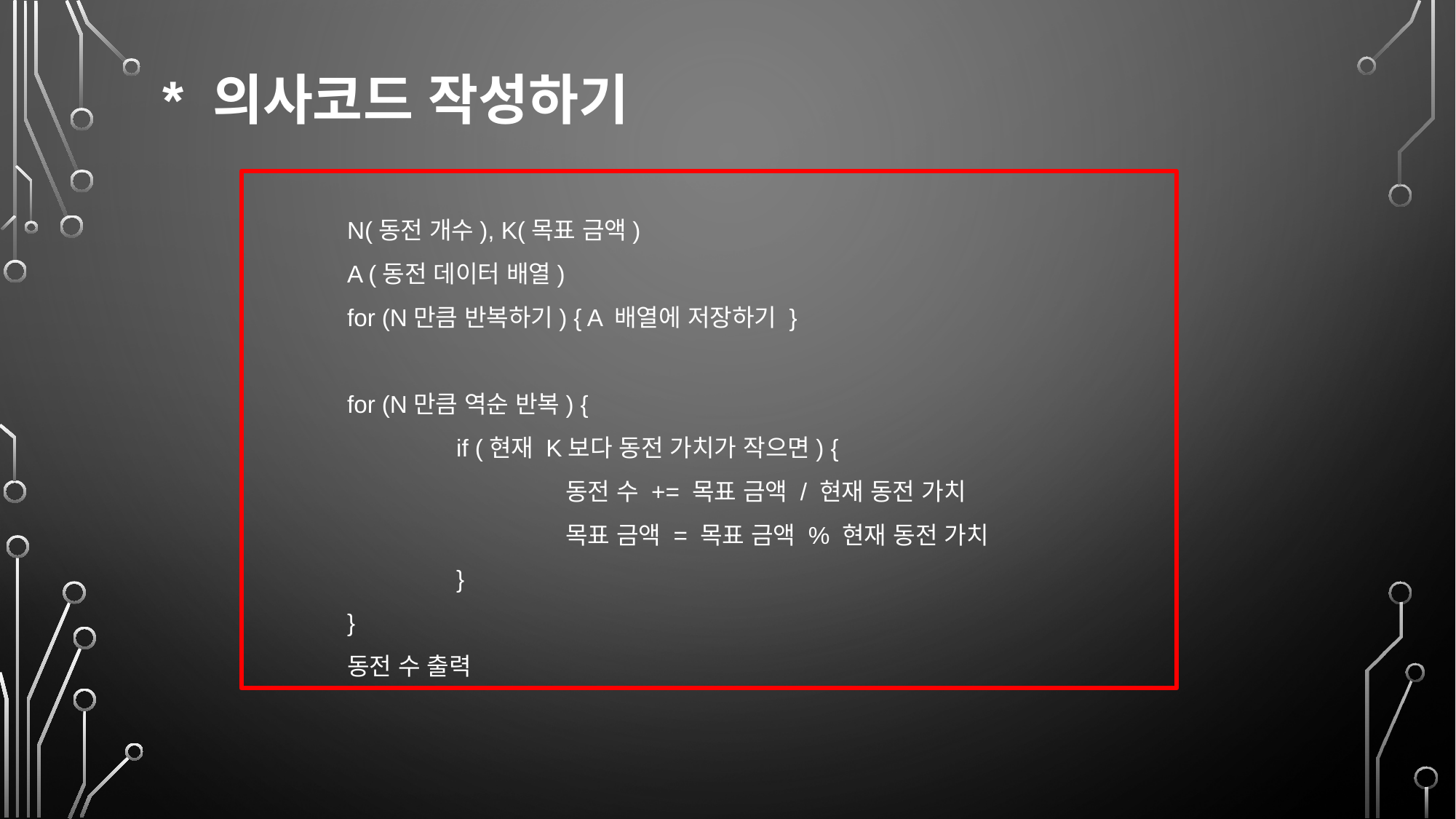

* 의사코드 작성하기

N(동전 개수), K(목표 금액)
A (동전 데이터 배열)
for (N만큼 반복하기) { A 배열에 저장하기 }

for (N만큼 역순 반복) {
	if (현재 K보다 동전 가치가 작으면) {
		동전 수 += 목표 금액 / 현재 동전 가치
		목표 금액 = 목표 금액 % 현재 동전 가치
	}
}
동전 수 출력